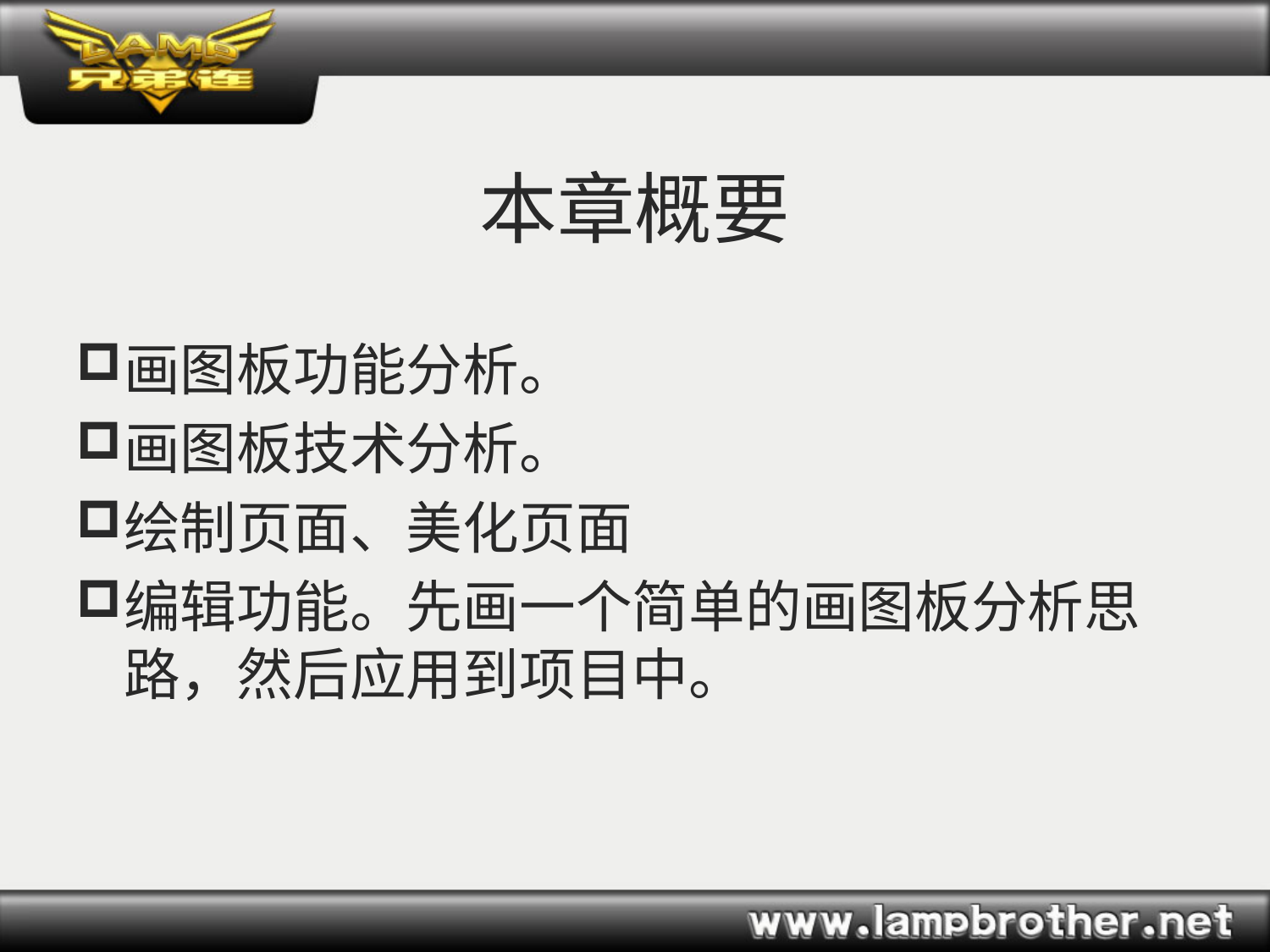

# 本章概要
画图板功能分析。
画图板技术分析。
绘制页面、美化页面
编辑功能。先画一个简单的画图板分析思路，然后应用到项目中。